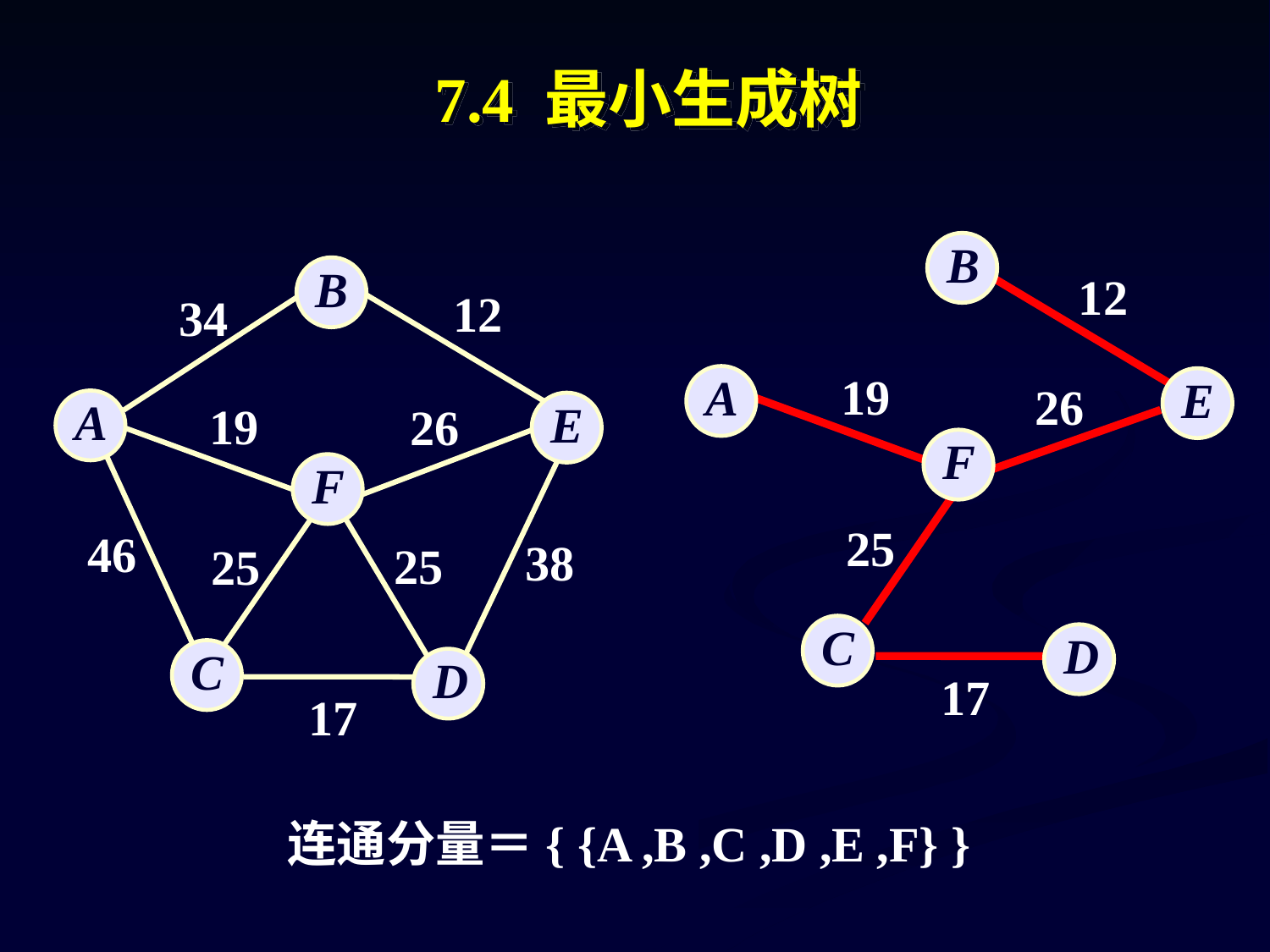

7.4 最小生成树
B

B

12

12
34

A
A
E

19

26

A
E

19
26
F

F

25

46
38
25
25
C

D

C

D

17

17
连通分量＝{ {A ,B ,C ,D ,E ,F} }
82